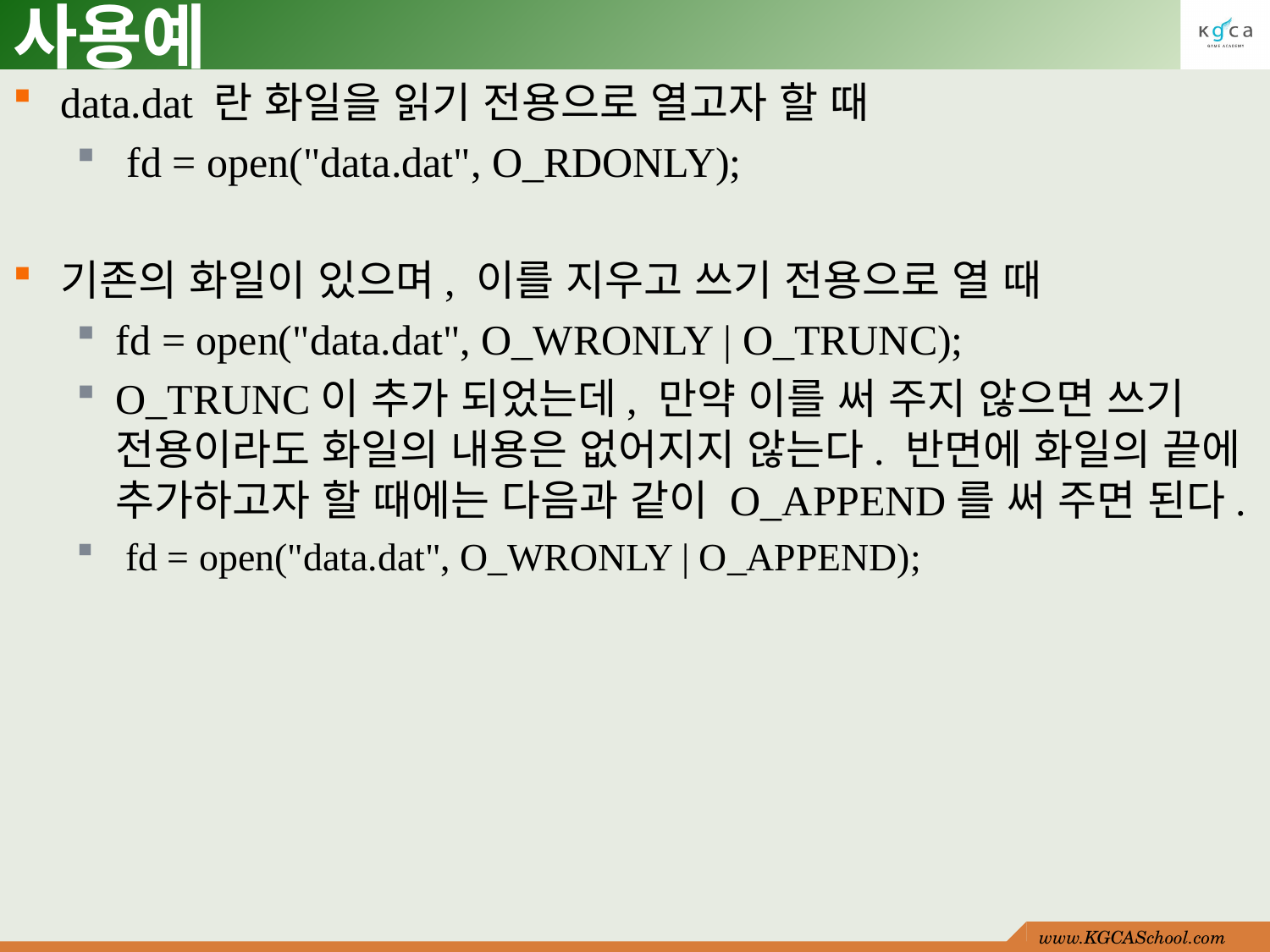

# 사용예
data.dat 란 화일을 읽기 전용으로 열고자 할 때
 fd = open("data.dat", O_RDONLY);

기존의 화일이 있으며, 이를 지우고 쓰기 전용으로 열 때
fd = open("data.dat", O_WRONLY | O_TRUNC);
O_TRUNC이 추가 되었는데, 만약 이를 써 주지 않으면 쓰기 전용이라도 화일의 내용은 없어지지 않는다. 반면에 화일의 끝에 추가하고자 할 때에는 다음과 같이 O_APPEND를 써 주면 된다.
 fd = open("data.dat", O_WRONLY | O_APPEND);